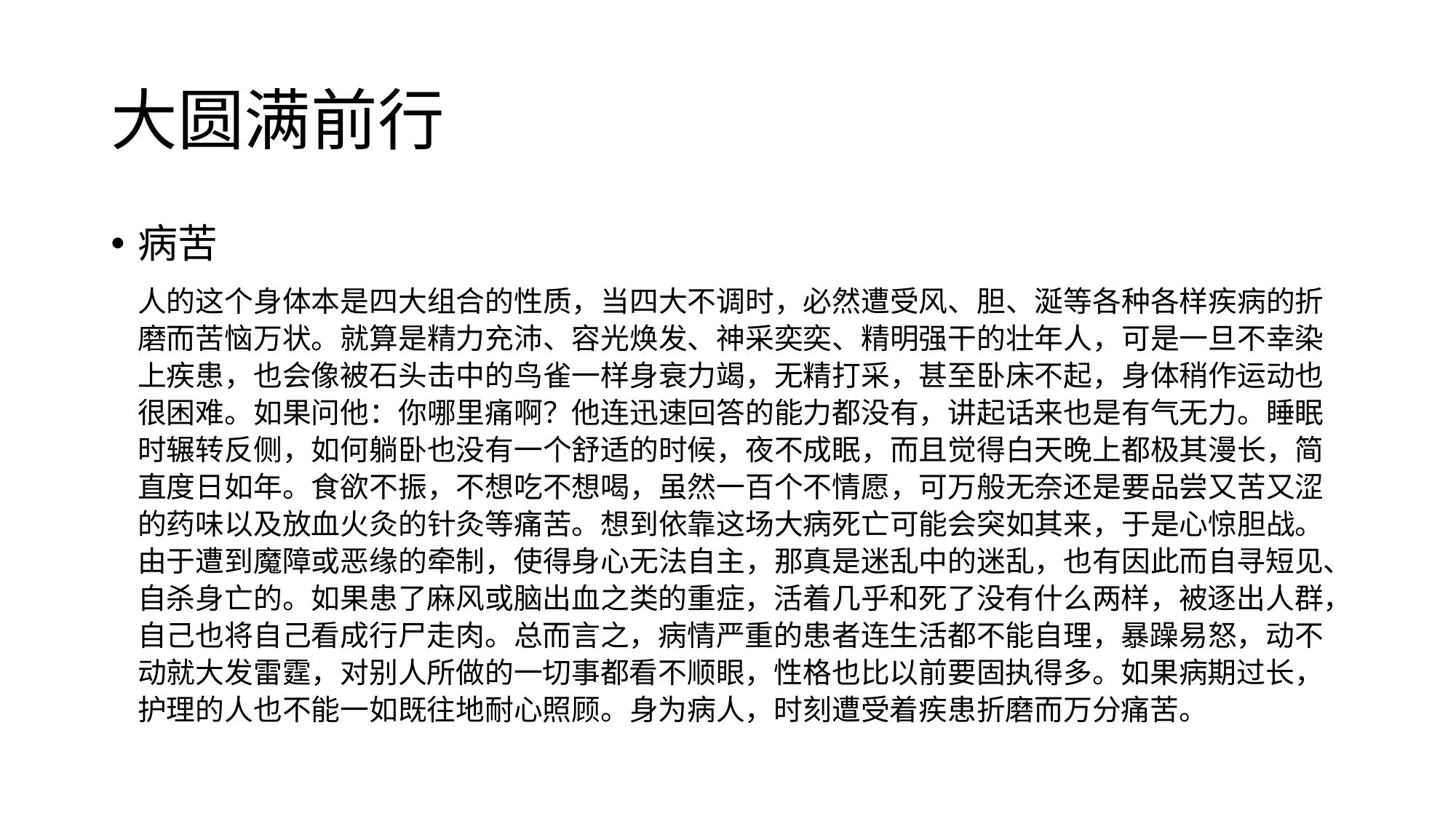

# 大圆满前行
病苦
人的这个身体本是四大组合的性质，当四大不调时，必然遭受风、胆、涎等各种各样疾病的折磨而苦恼万状。就算是精力充沛、容光焕发、神采奕奕、精明强干的壮年人，可是一旦不幸染上疾患，也会像被石头击中的鸟雀一样身衰力竭，无精打采，甚至卧床不起，身体稍作运动也很困难。如果问他：你哪里痛啊？他连迅速回答的能力都没有，讲起话来也是有气无力。睡眠时辗转反侧，如何躺卧也没有一个舒适的时候，夜不成眠，而且觉得白天晚上都极其漫长，简直度日如年。食欲不振，不想吃不想喝，虽然一百个不情愿，可万般无奈还是要品尝又苦又涩的药味以及放血火灸的针灸等痛苦。想到依靠这场大病死亡可能会突如其来，于是心惊胆战。由于遭到魔障或恶缘的牵制，使得身心无法自主，那真是迷乱中的迷乱，也有因此而自寻短见、自杀身亡的。如果患了麻风或脑出血之类的重症，活着几乎和死了没有什么两样，被逐出人群，自己也将自己看成行尸走肉。总而言之，病情严重的患者连生活都不能自理，暴躁易怒，动不动就大发雷霆，对别人所做的一切事都看不顺眼，性格也比以前要固执得多。如果病期过长，护理的人也不能一如既往地耐心照顾。身为病人，时刻遭受着疾患折磨而万分痛苦。